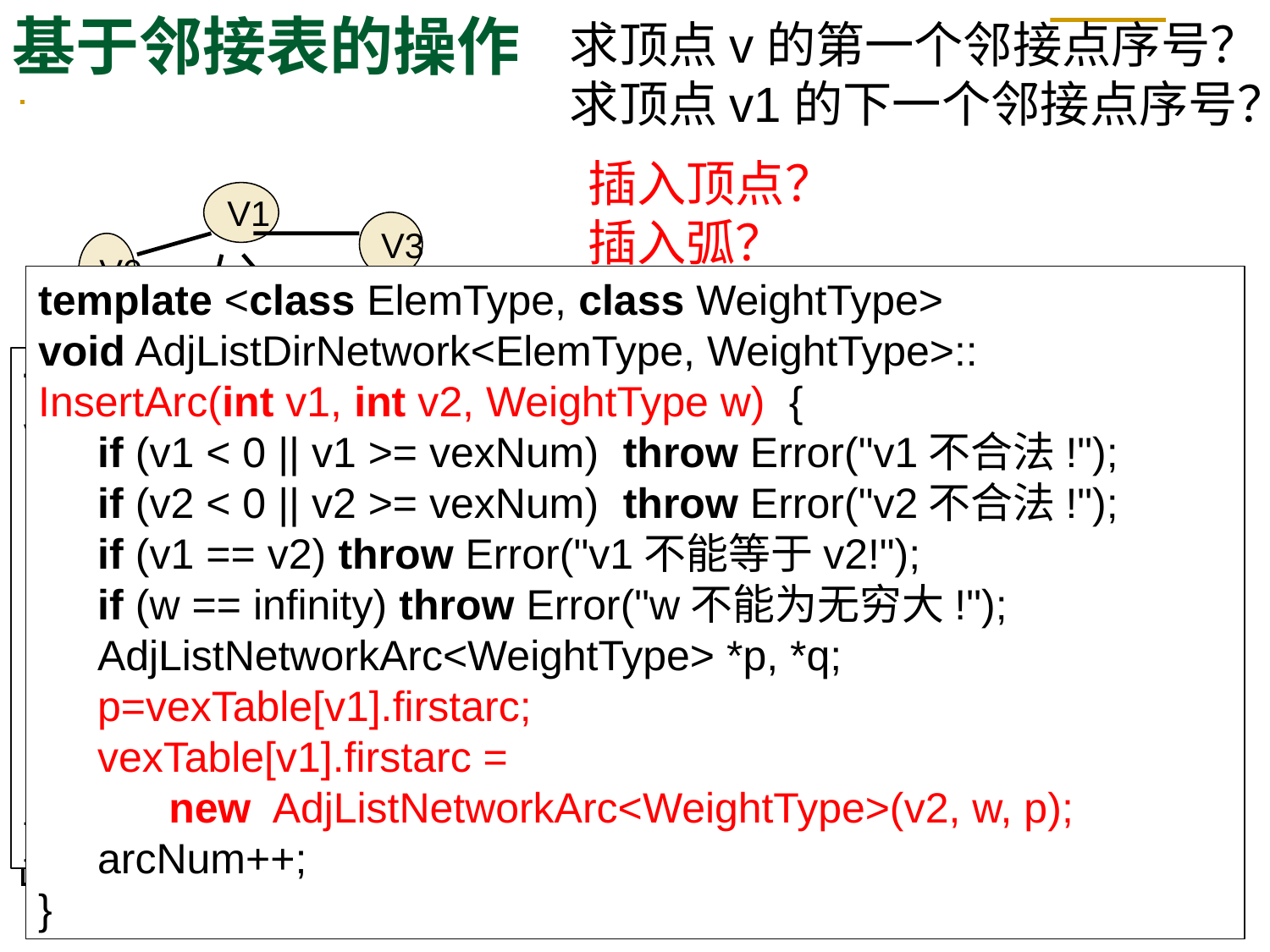

基于邻接表的操作

求顶点v的第一个邻接点序号？
求顶点v1的下一个邻接点序号？
插入顶点？
插入弧？
V1
V3
V0

template <class ElemType, class WeightType>
void AdjListDirNetwork<ElemType, WeightType>::
InsertArc(int v1, int v2, WeightType w)  {
     if (v1 < 0 || v1 >= vexNum)  throw Error("v1不合法!");
     if (v2 < 0 || v2 >= vexNum)  throw Error("v2不合法!");
     if (v1 == v2) throw Error("v1不能等于v2!");
     if (w == infinity) throw Error("w不能为无穷大!");
     AdjListNetworkArc<WeightType> *p, *q;
     p=vexTable[v1].firstarc;
     vexTable[v1].firstarc =
           new  AdjListNetworkArc<WeightType>(v2, w, p);
     arcNum++;
}

V4
V5
V2
template <class ElemType, class WeightType>
void AdjListDirNetwork<ElemType, WeightType>::
InsertVex(const ElemType &e)  {
	if (vexNum == vexMaxNum)
                throw Error("图的顶点数不能超过允许的最大数!");
           vexTable[vexNum].data=e;
	vexTable[vexNum].firstarc=NULL;
	tag[vexNum]=UNVISITED;
           vexNum++;
}

| 1 | ^ |
| --- | --- |
| V0 |  |
| --- | --- |
| V1 |  |
| V2 |  |
| V3 |  |
| V4 |  |

| 0 |  |
| --- | --- |
| 2 |  |
| --- | --- |
| 3 |  |
| --- | --- |
| 4 | ^ |
| --- | --- |

| 1 |  |
| --- | --- |
| 4 | ^ |
| --- | --- |

| 1 |  |
| --- | --- |
| 4 | ^ |
| --- | --- |

| 1 |  |
| --- | --- |
| 2 |  |
| --- | --- |
| 3 | ^ |
| --- | --- |

| V5 | ^ |
| --- | --- |